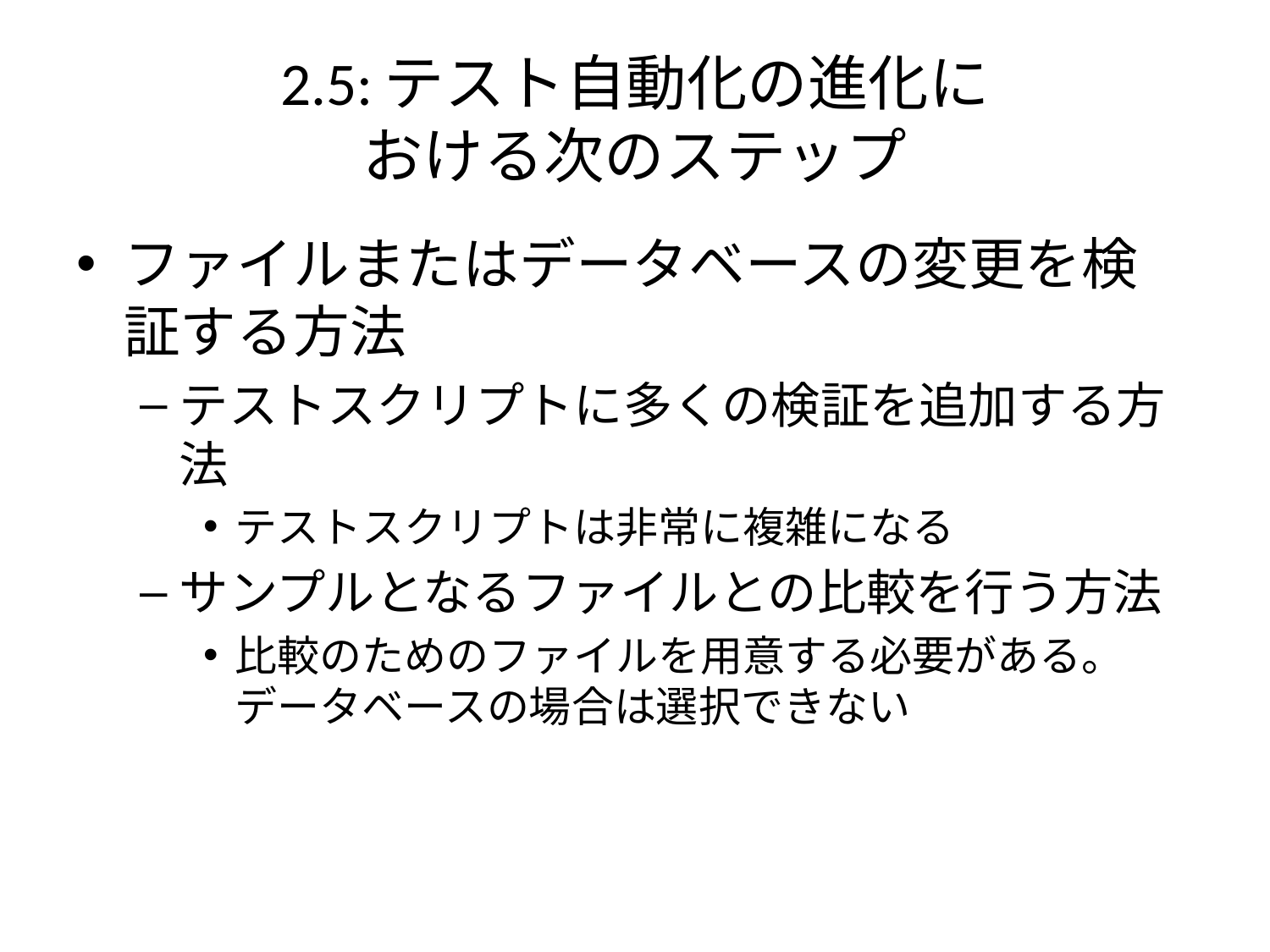

# 2.5:テスト自動化の進化に おける次のステップ
ファイルまたはデータベースの変更を検証する方法
テストスクリプトに多くの検証を追加する方法
テストスクリプトは非常に複雑になる
サンプルとなるファイルとの比較を行う方法
比較のためのファイルを用意する必要がある。データベースの場合は選択できない